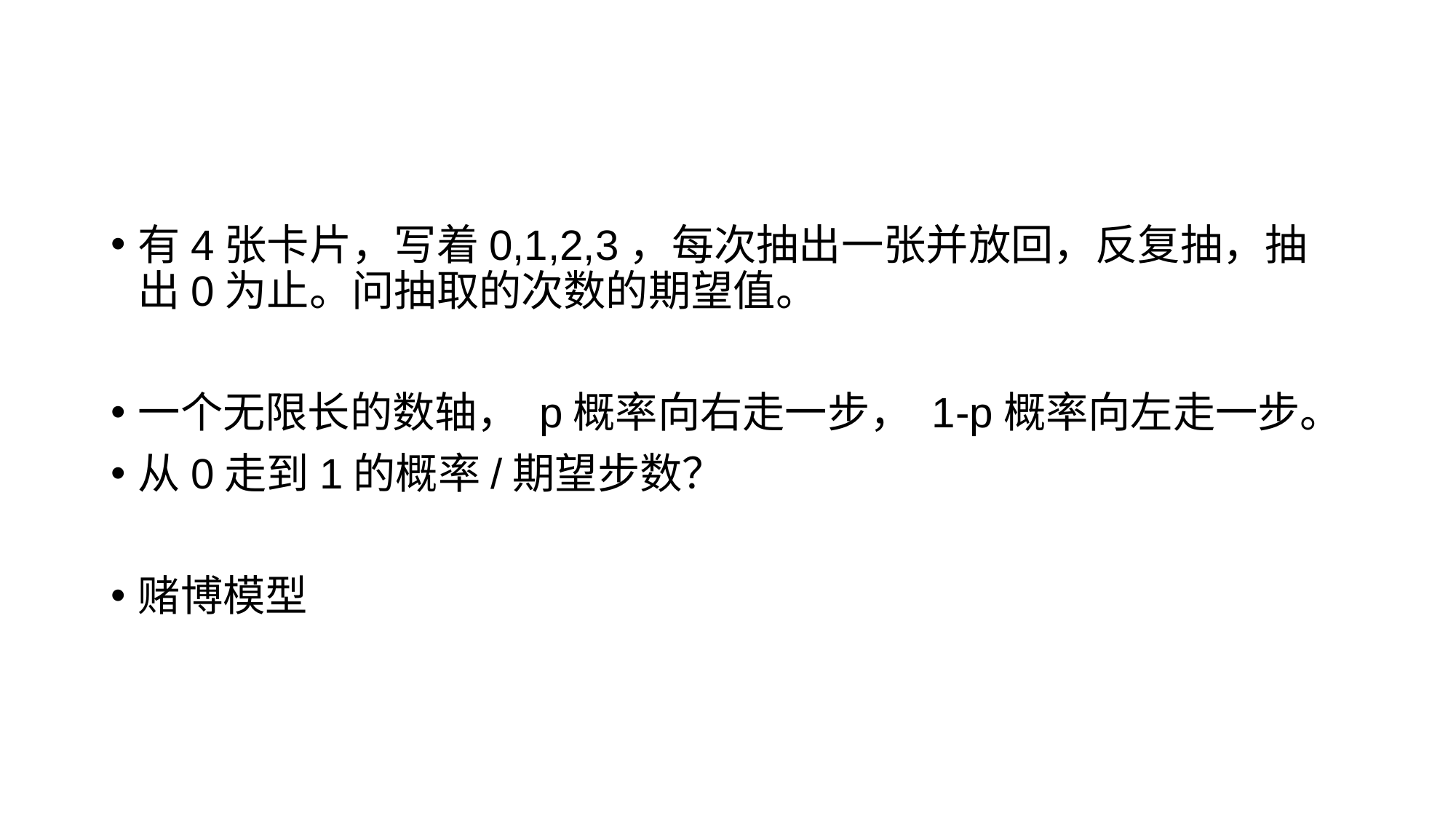

#
有4张卡片，写着0,1,2,3，每次抽出一张并放回，反复抽，抽出0为止。问抽取的次数的期望值。

一个无限长的数轴， p概率向右走一步， 1-p概率向左走一步。
从0走到1的概率/期望步数？

赌博模型